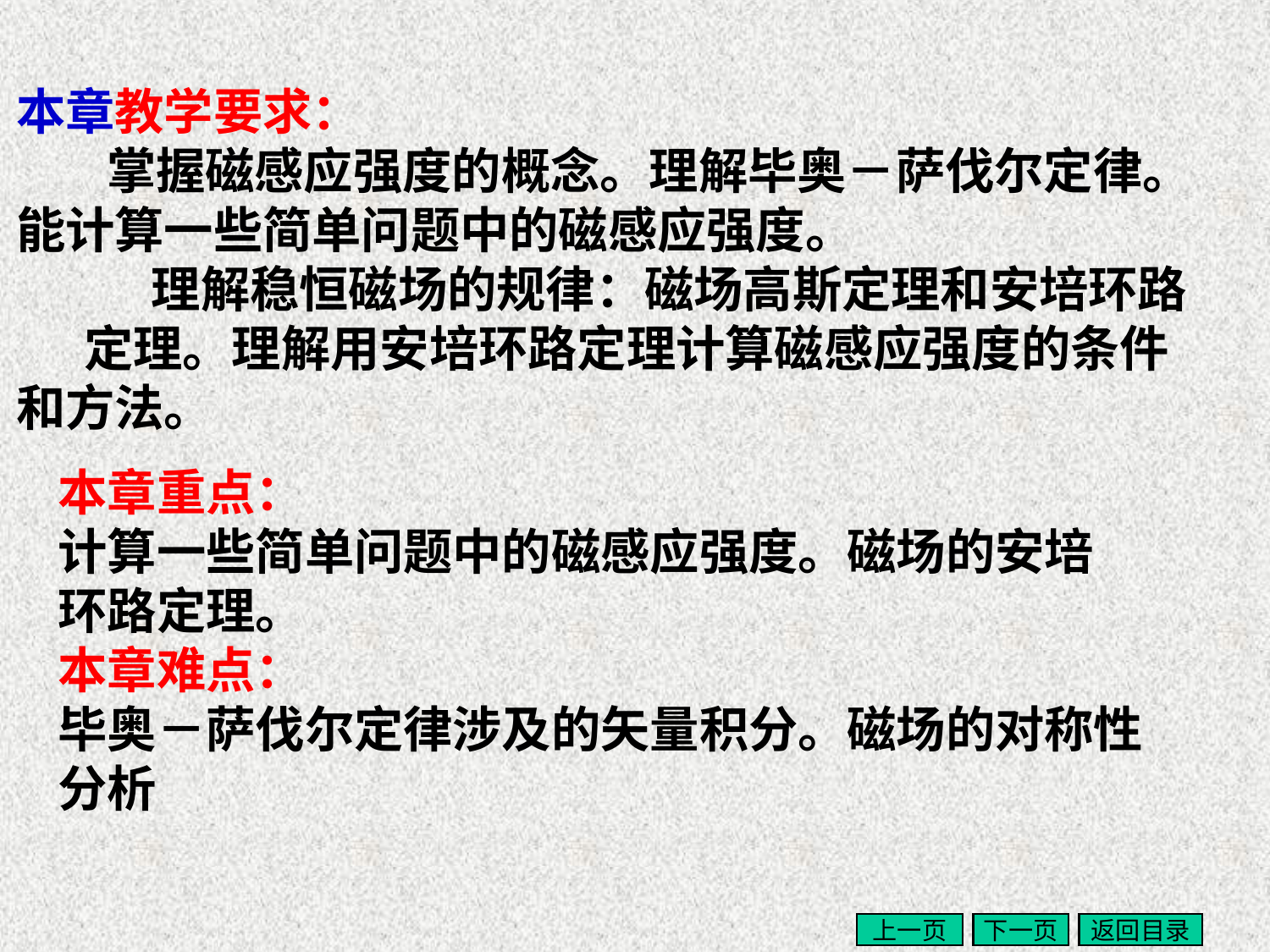

本章教学要求：
       掌握磁感应强度的概念。理解毕奥－萨伐尔定律。
能计算一些简单问题中的磁感应强度。
           理解稳恒磁场的规律：磁场高斯定理和安培环路
     定理。理解用安培环路定理计算磁感应强度的条件
和方法。

本章重点：
计算一些简单问题中的磁感应强度。磁场的安培
环路定理。
本章难点：
毕奥－萨伐尔定律涉及的矢量积分。磁场的对称性
分析
上一页
下一页
返回目录